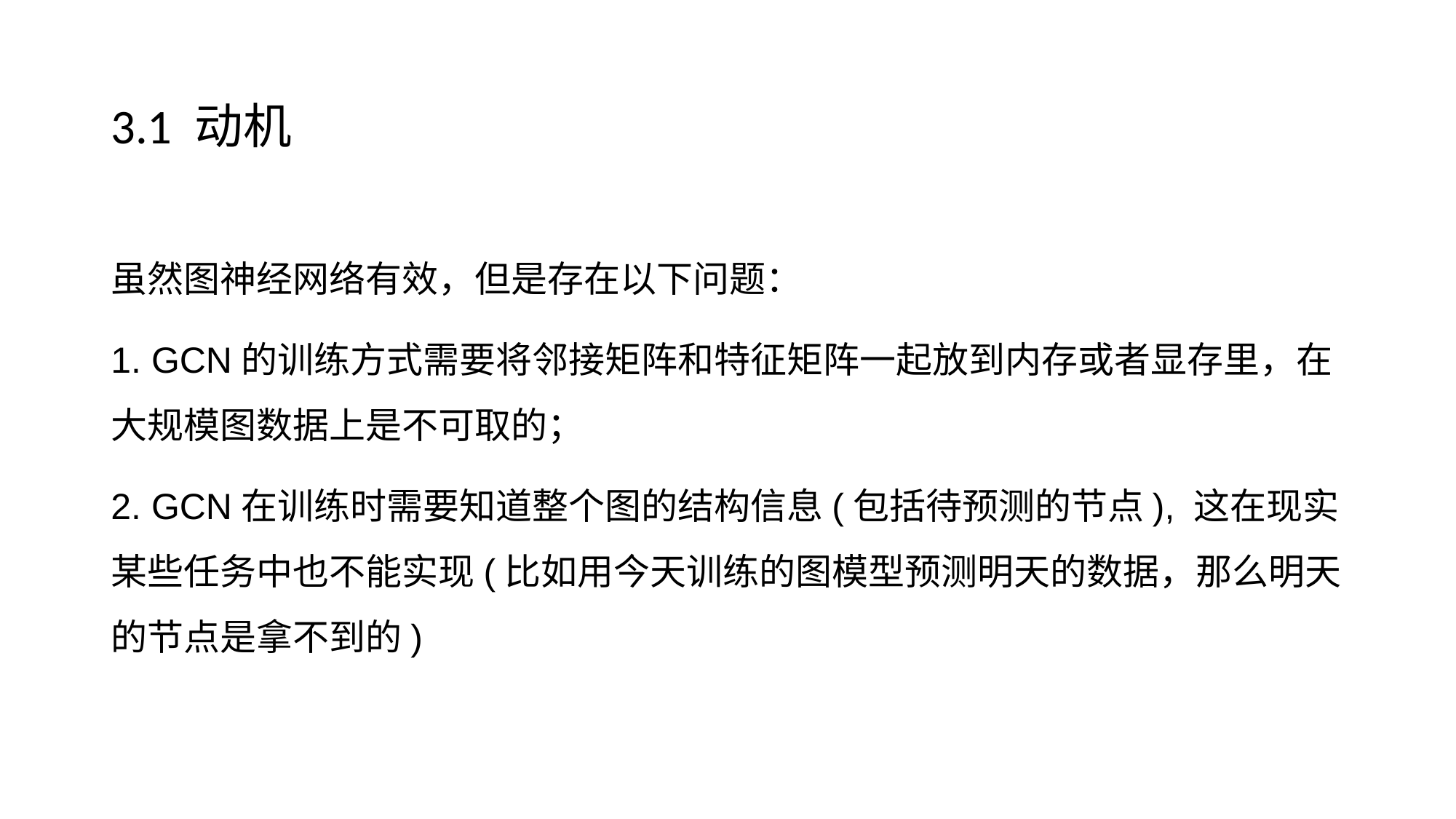

# 3.1 动机
虽然图神经网络有效，但是存在以下问题：
1. GCN的训练方式需要将邻接矩阵和特征矩阵一起放到内存或者显存里，在大规模图数据上是不可取的；
2. GCN在训练时需要知道整个图的结构信息(包括待预测的节点), 这在现实某些任务中也不能实现(比如用今天训练的图模型预测明天的数据，那么明天的节点是拿不到的)